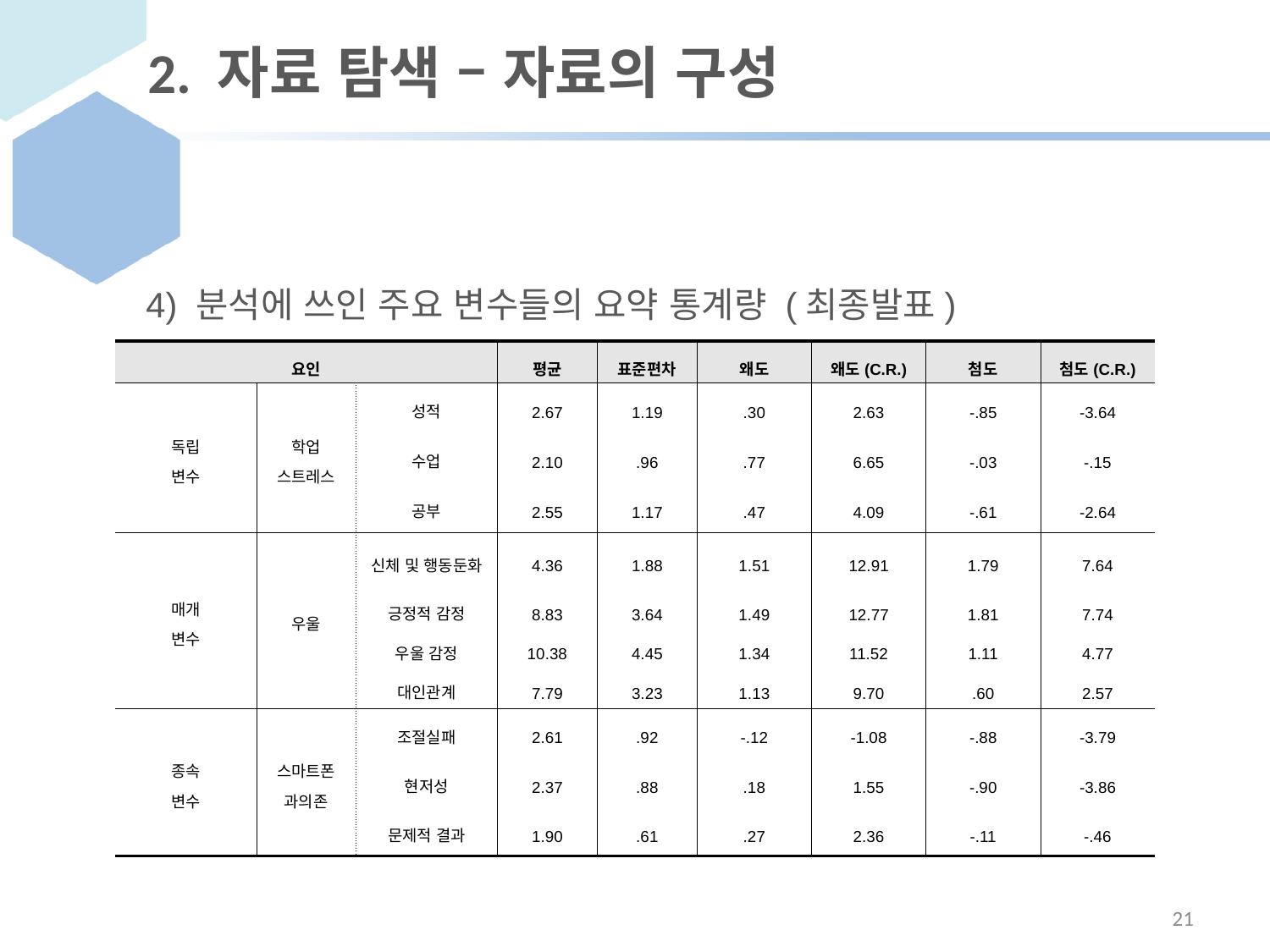

# 2. 자료 탐색 – 자료의 구성
4) 분석에 쓰인 주요 변수들의 요약 통계량 (최종발표)
| 요인 |  |  | 평균 | 표준편차 | 왜도 | 왜도(C.R.) | 첨도 | 첨도(C.R.) |
| --- | --- | --- | --- | --- | --- | --- | --- | --- |
| 독립 변수 | 학업 스트레스 | 성적 | 2.67 | 1.19 | .30 | 2.63 | -.85 | -3.64 |
|  |  | 수업 | 2.10 | .96 | .77 | 6.65 | -.03 | -.15 |
|  |  | 공부 | 2.55 | 1.17 | .47 | 4.09 | -.61 | -2.64 |
| 매개 변수 | 우울 | 신체 및 행동둔화 | 4.36 | 1.88 | 1.51 | 12.91 | 1.79 | 7.64 |
|  |  | 긍정적 감정 | 8.83 | 3.64 | 1.49 | 12.77 | 1.81 | 7.74 |
|  |  | 우울 감정 | 10.38 | 4.45 | 1.34 | 11.52 | 1.11 | 4.77 |
|  |  | 대인관계 | 7.79 | 3.23 | 1.13 | 9.70 | .60 | 2.57 |
| 종속 변수 | 스마트폰 과의존 | 조절실패 | 2.61 | .92 | -.12 | -1.08 | -.88 | -3.79 |
|  |  | 현저성 | 2.37 | .88 | .18 | 1.55 | -.90 | -3.86 |
|  |  | 문제적 결과 | 1.90 | .61 | .27 | 2.36 | -.11 | -.46 |
21